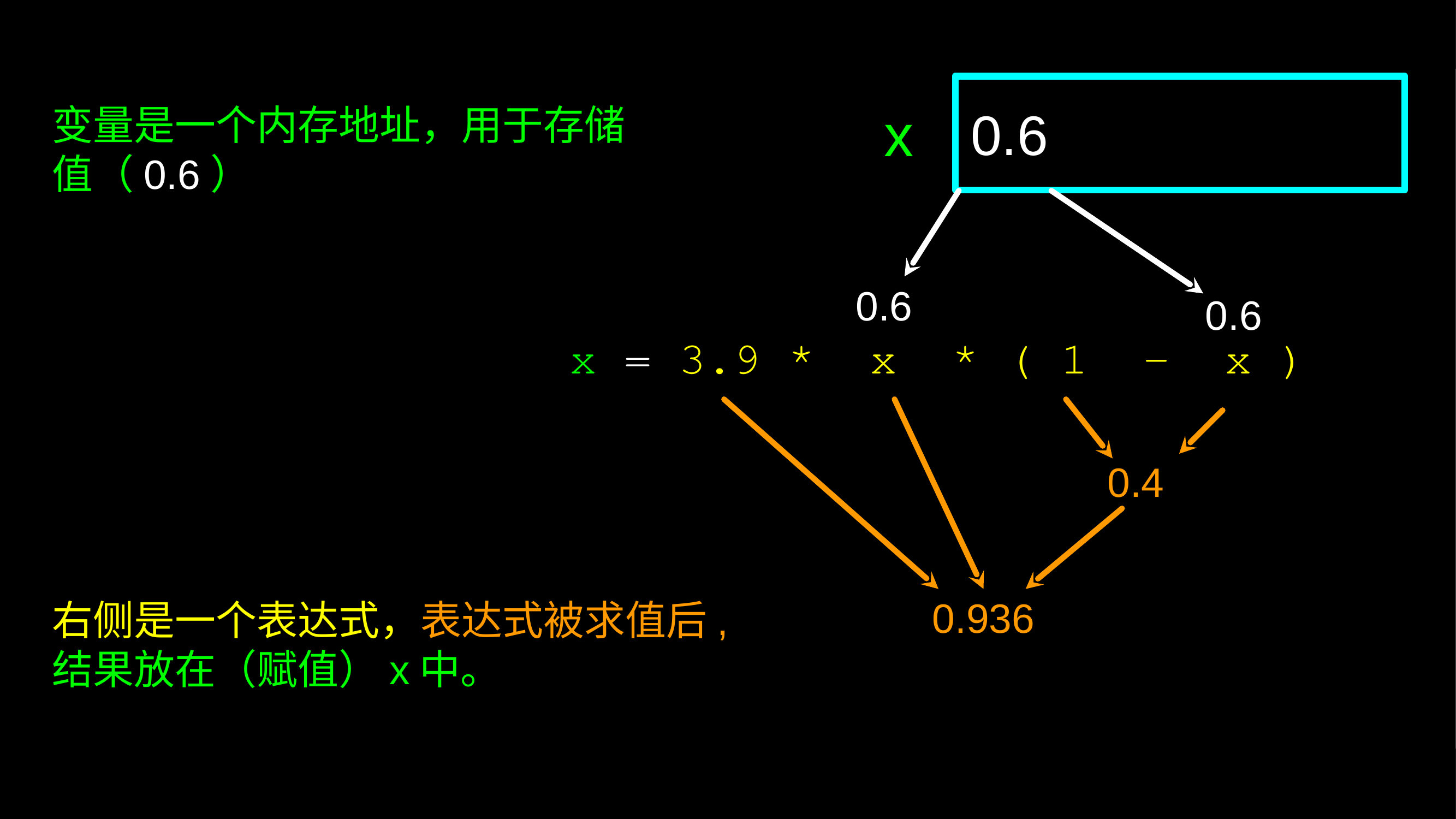

0.6
变量是一个内存地址，用于存储值（0.6）
x

0.6
0.6
x = 3.9 *  x  * ( 1  -  x )

0.4

右侧是一个表达式，表达式被求值后, 结果放在（赋值）x中。
0.936